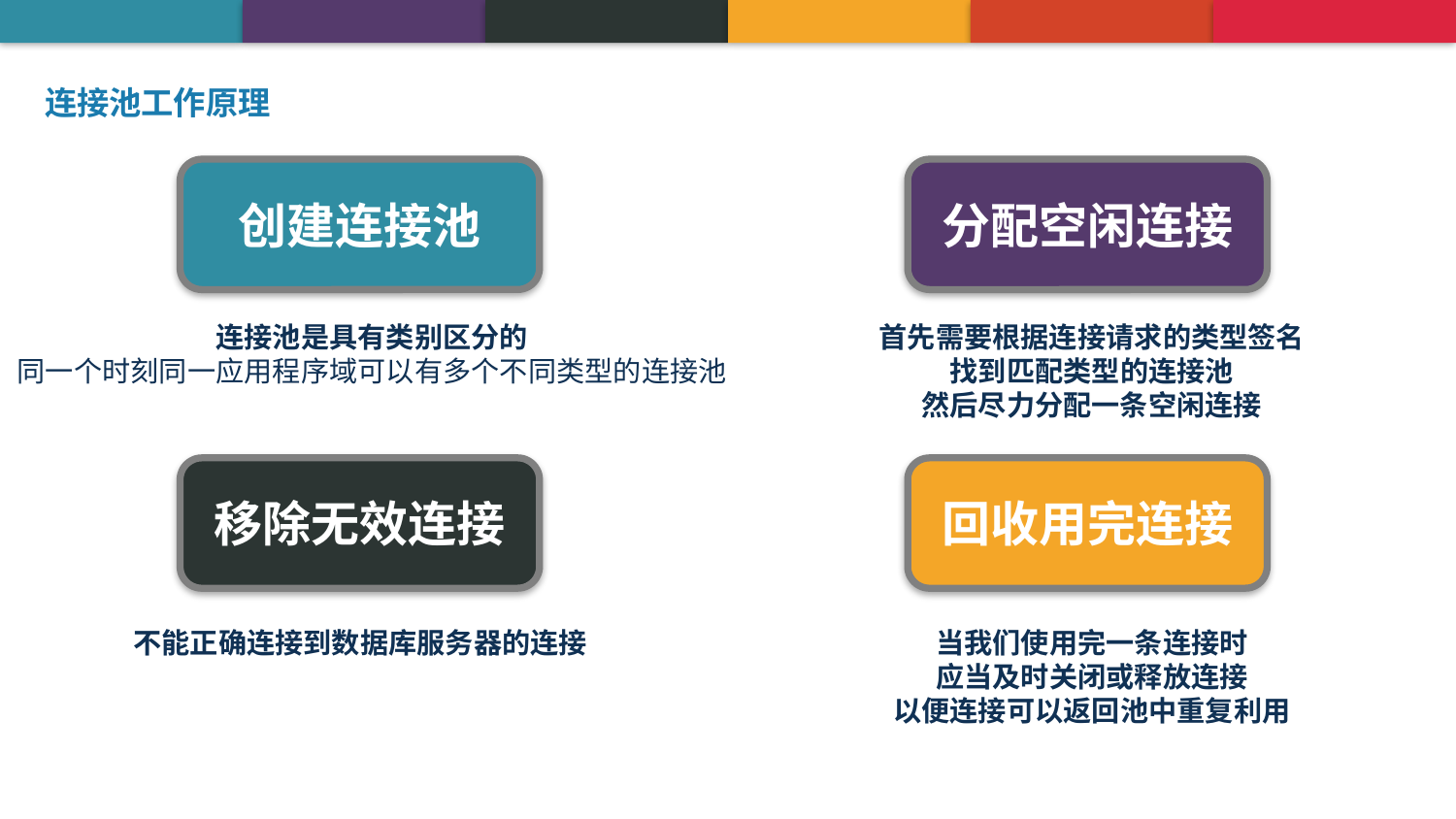

连接池工作原理

创建连接池
分配空闲连接
连接池是具有类别区分的
同一个时刻同一应用程序域可以有多个不同类型的连接池
首先需要根据连接请求的类型签名
找到匹配类型的连接池
然后尽力分配一条空闲连接
移除无效连接
回收用完连接
不能正确连接到数据库服务器的连接
当我们使用完一条连接时
应当及时关闭或释放连接
以便连接可以返回池中重复利用